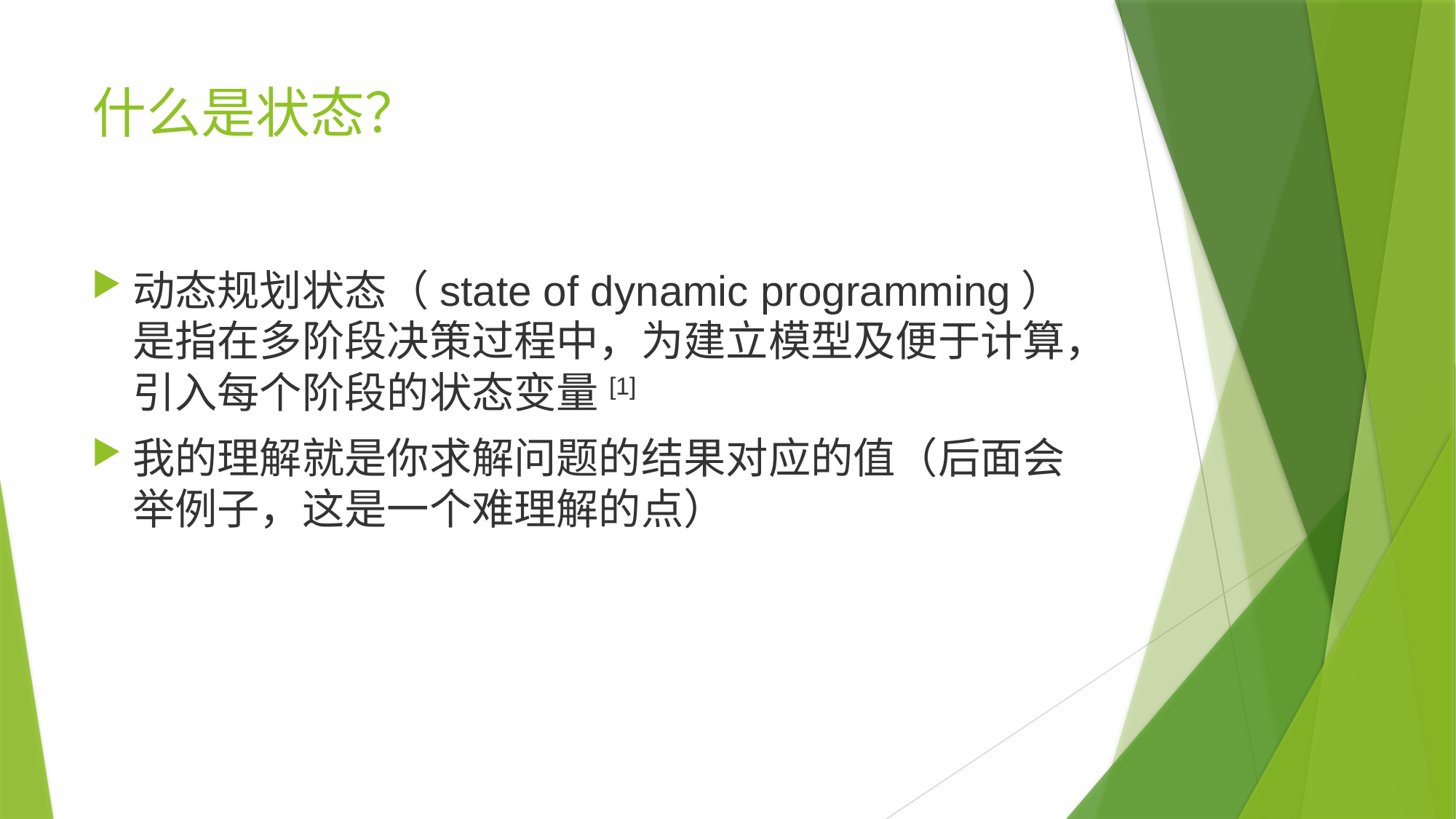

# 什么是状态？
动态规划状态（state of dynamic programming）是指在多阶段决策过程中，为建立模型及便于计算，引入每个阶段的状态变量[1]
我的理解就是你求解问题的结果对应的值（后面会举例子，这是一个难理解的点）